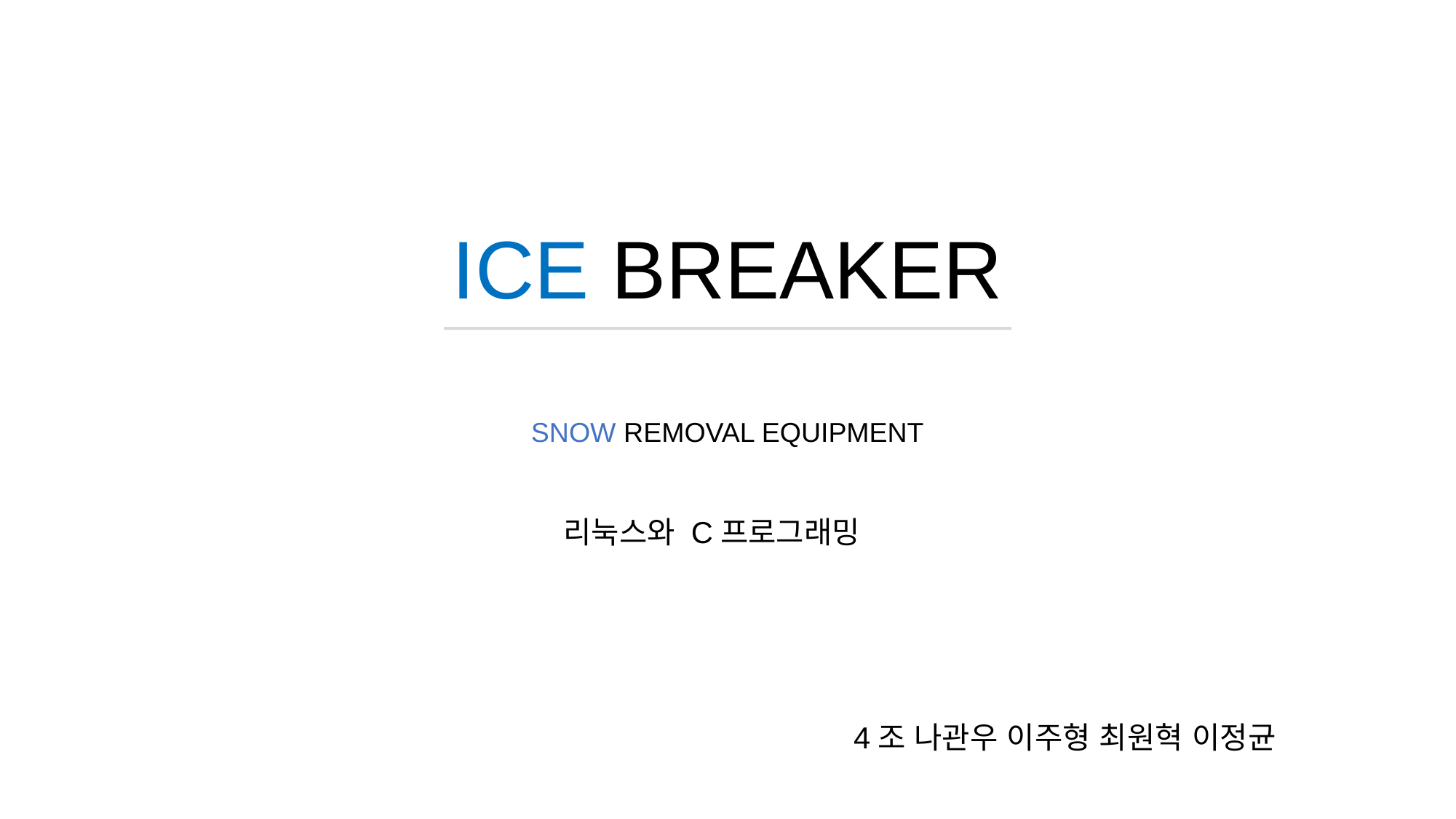

ICE BREAKER
SNOW REMOVAL EQUIPMENT

리눅스와 C프로그래밍
4조 나관우 이주형 최원혁 이정균